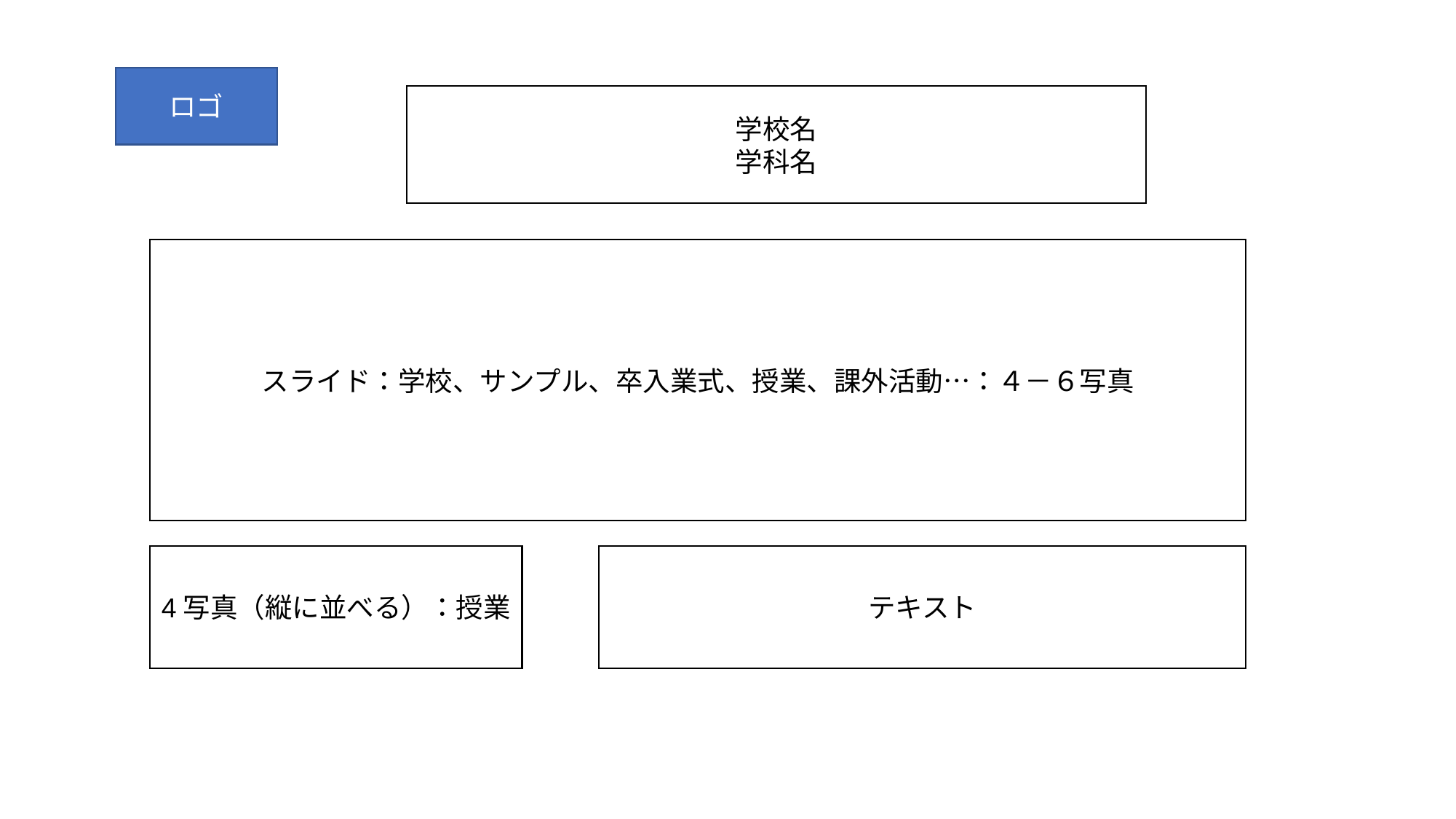

ロゴ
学校名
学科名
スライド：学校、サンプル、卒入業式、授業、課外活動…：４－６写真
テキスト
4写真（縦に並べる）：授業